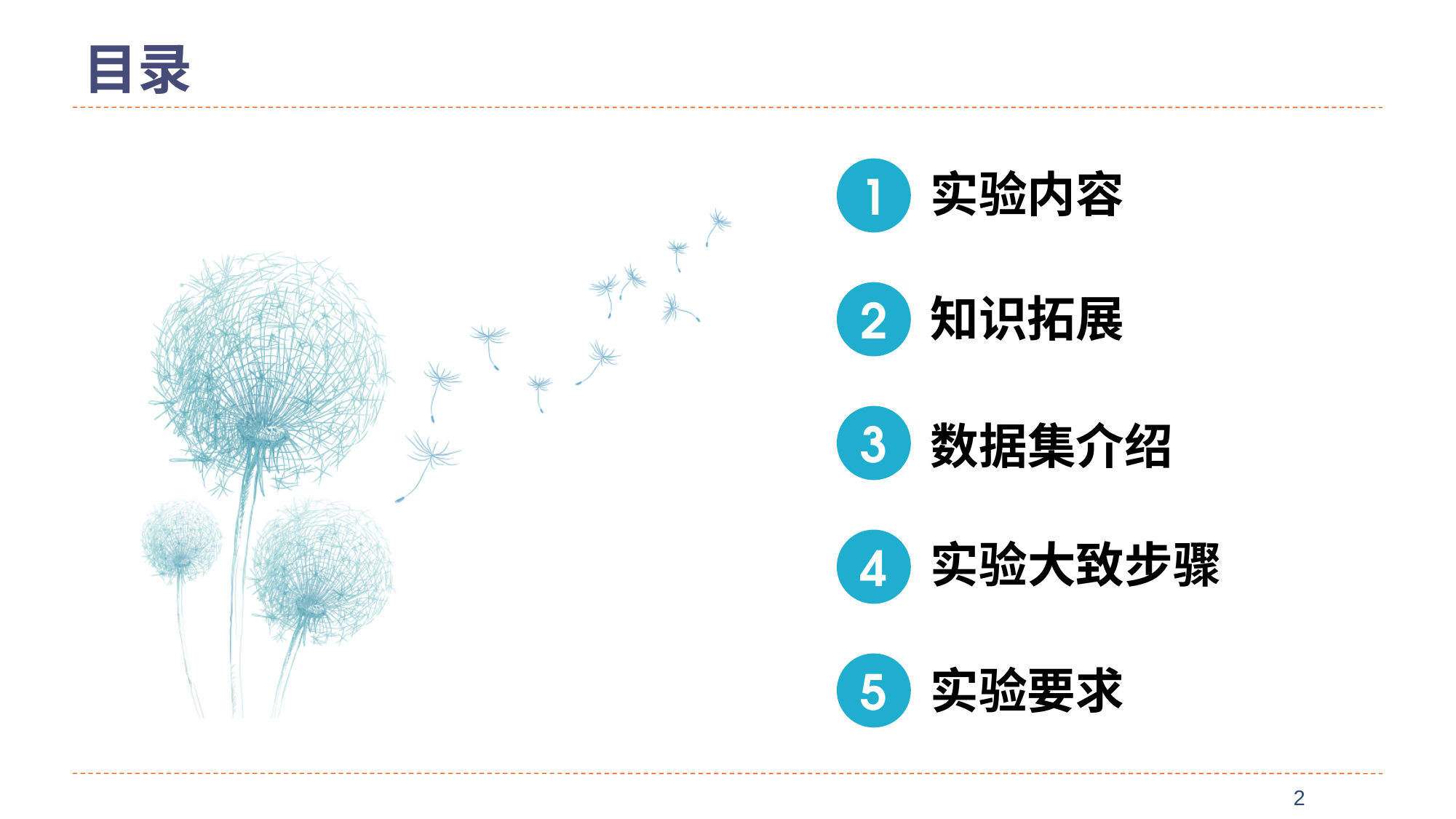

# 目录
实验内容
1
2

3
4
5
知识拓展
数据集介绍
实验大致步骤

实验要求